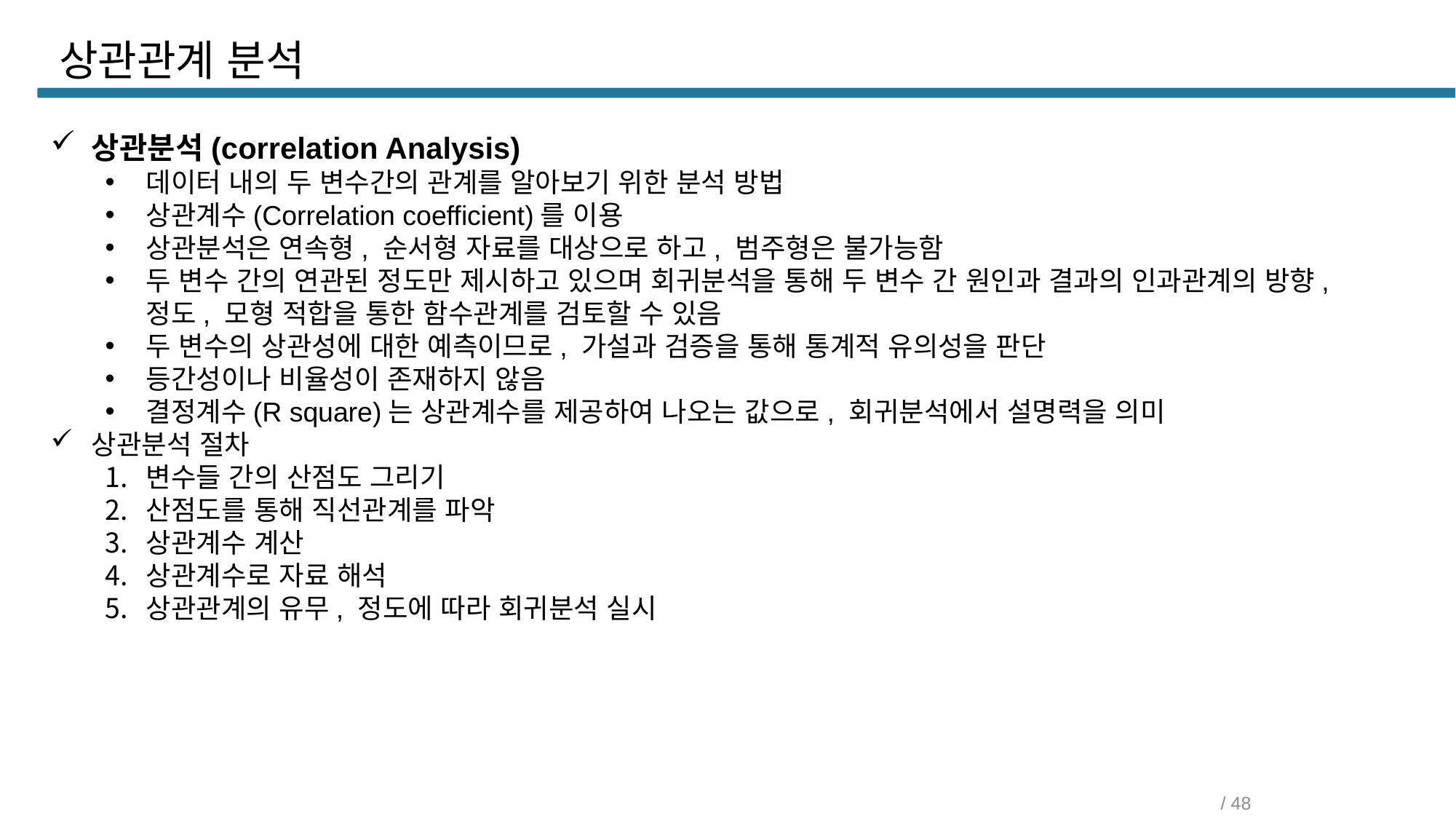

# 상관관계 분석
상관분석(correlation Analysis)
데이터 내의 두 변수간의 관계를 알아보기 위한 분석 방법
상관계수(Correlation coefficient)를 이용
상관분석은 연속형, 순서형 자료를 대상으로 하고, 범주형은 불가능함
두 변수 간의 연관된 정도만 제시하고 있으며 회귀분석을 통해 두 변수 간 원인과 결과의 인과관계의 방향, 정도, 모형 적합을 통한 함수관계를 검토할 수 있음
두 변수의 상관성에 대한 예측이므로, 가설과 검증을 통해 통계적 유의성을 판단
등간성이나 비율성이 존재하지 않음
결정계수(R square)는 상관계수를 제공하여 나오는 값으로, 회귀분석에서 설명력을 의미
상관분석 절차
변수들 간의 산점도 그리기
산점도를 통해 직선관계를 파악
상관계수 계산
상관계수로 자료 해석
상관관계의 유무, 정도에 따라 회귀분석 실시
/ 48